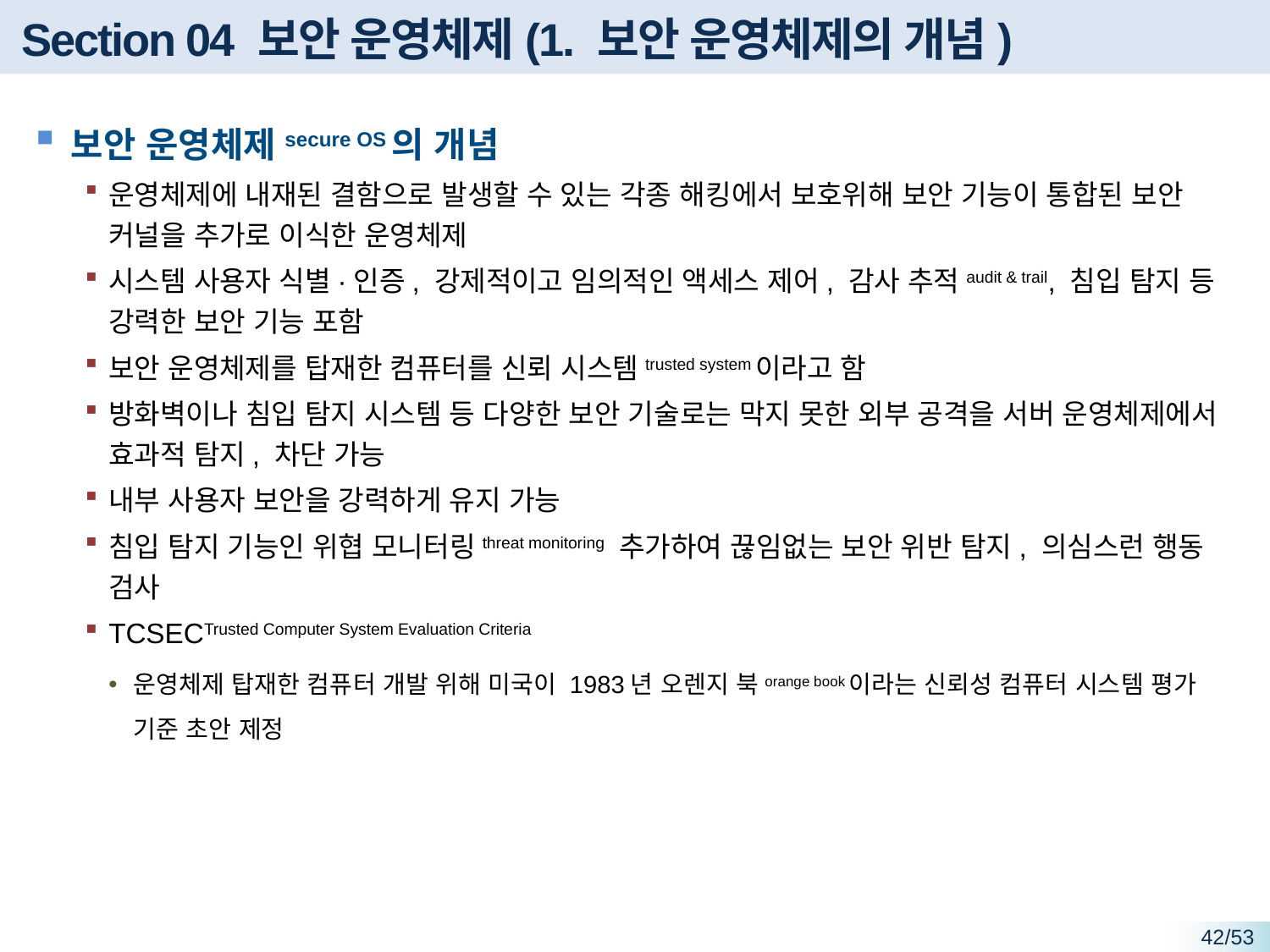

# Section 04 보안 운영체제(1. 보안 운영체제의 개념)
보안 운영체제secure OS의 개념
운영체제에 내재된 결함으로 발생할 수 있는 각종 해킹에서 보호위해 보안 기능이 통합된 보안 커널을 추가로 이식한 운영체제
시스템 사용자 식별·인증, 강제적이고 임의적인 액세스 제어, 감사 추적audit & trail, 침입 탐지 등 강력한 보안 기능 포함
보안 운영체제를 탑재한 컴퓨터를 신뢰 시스템trusted system이라고 함
방화벽이나 침입 탐지 시스템 등 다양한 보안 기술로는 막지 못한 외부 공격을 서버 운영체제에서 효과적 탐지, 차단 가능
내부 사용자 보안을 강력하게 유지 가능
침입 탐지 기능인 위협 모니터링threat monitoring 추가하여 끊임없는 보안 위반 탐지, 의심스런 행동 검사
TCSECTrusted Computer System Evaluation Criteria
운영체제 탑재한 컴퓨터 개발 위해 미국이 1983년 오렌지 북orange book이라는 신뢰성 컴퓨터 시스템 평가 기준 초안 제정